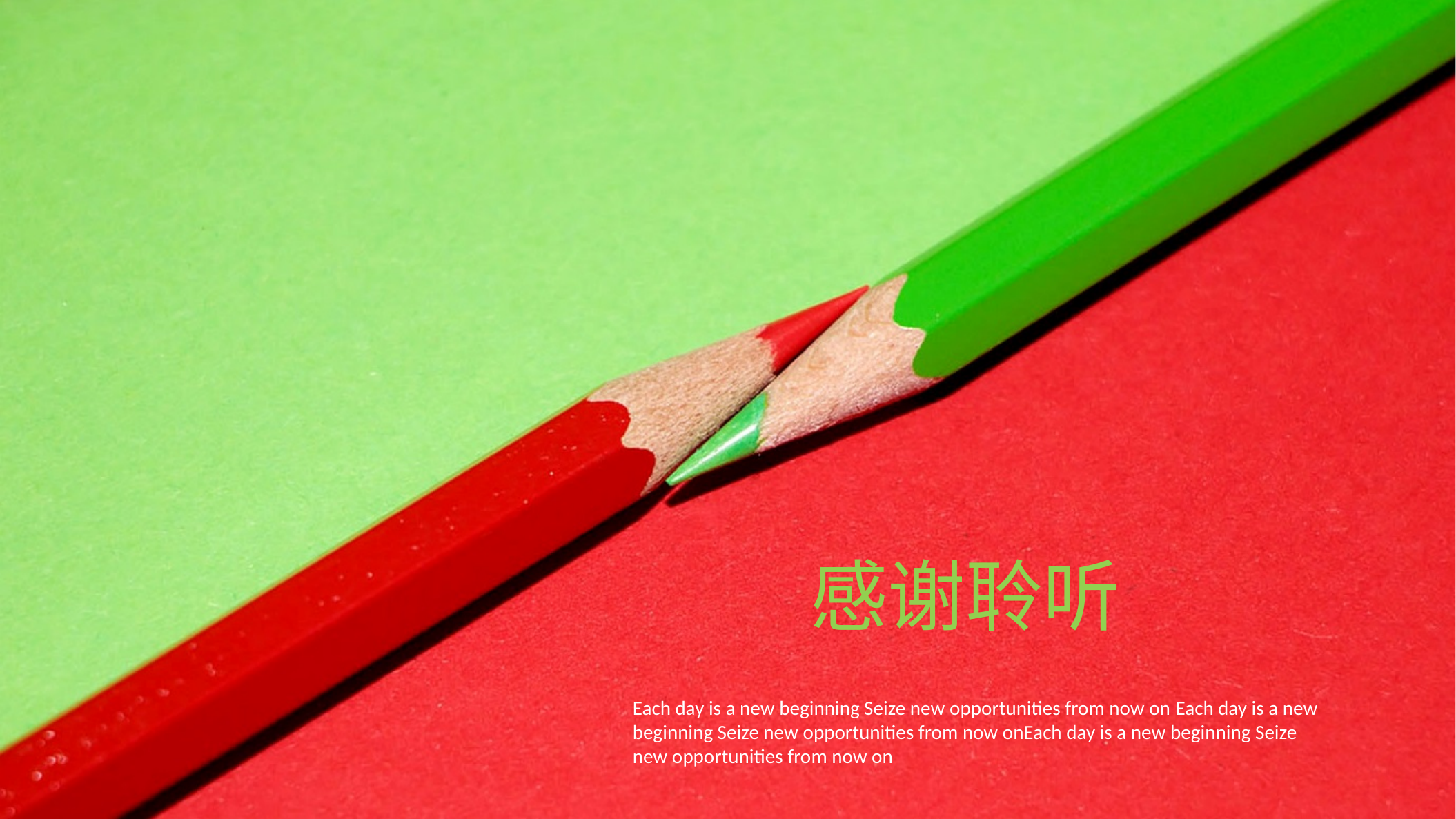

感谢聆听
Each day is a new beginning Seize new opportunities from now on Each day is a new beginning Seize new opportunities from now onEach day is a new beginning Seize new opportunities from now on